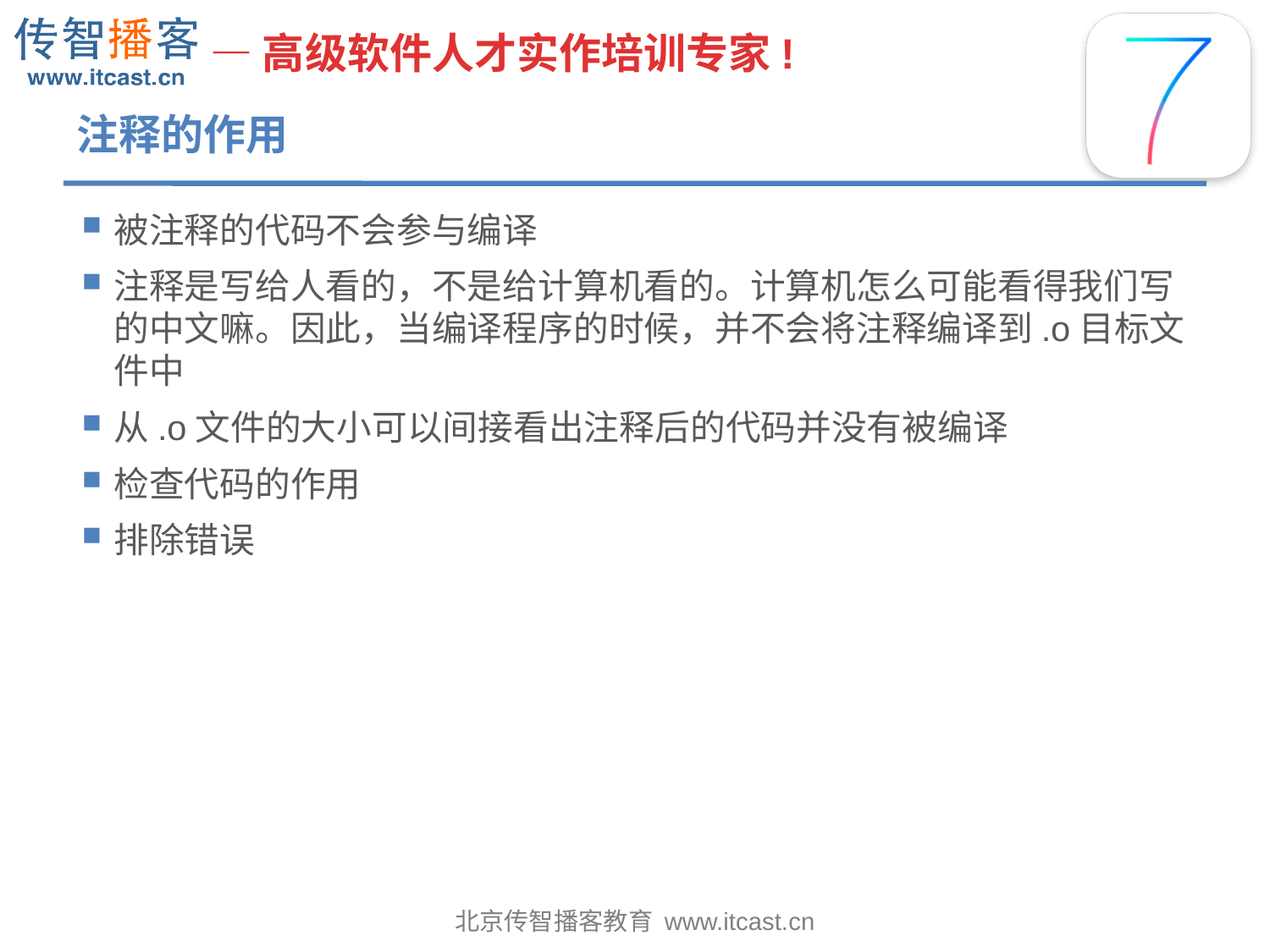

# 注释的作用
被注释的代码不会参与编译
注释是写给人看的，不是给计算机看的。计算机怎么可能看得我们写的中文嘛。因此，当编译程序的时候，并不会将注释编译到.o目标文件中
从.o文件的大小可以间接看出注释后的代码并没有被编译
检查代码的作用
排除错误